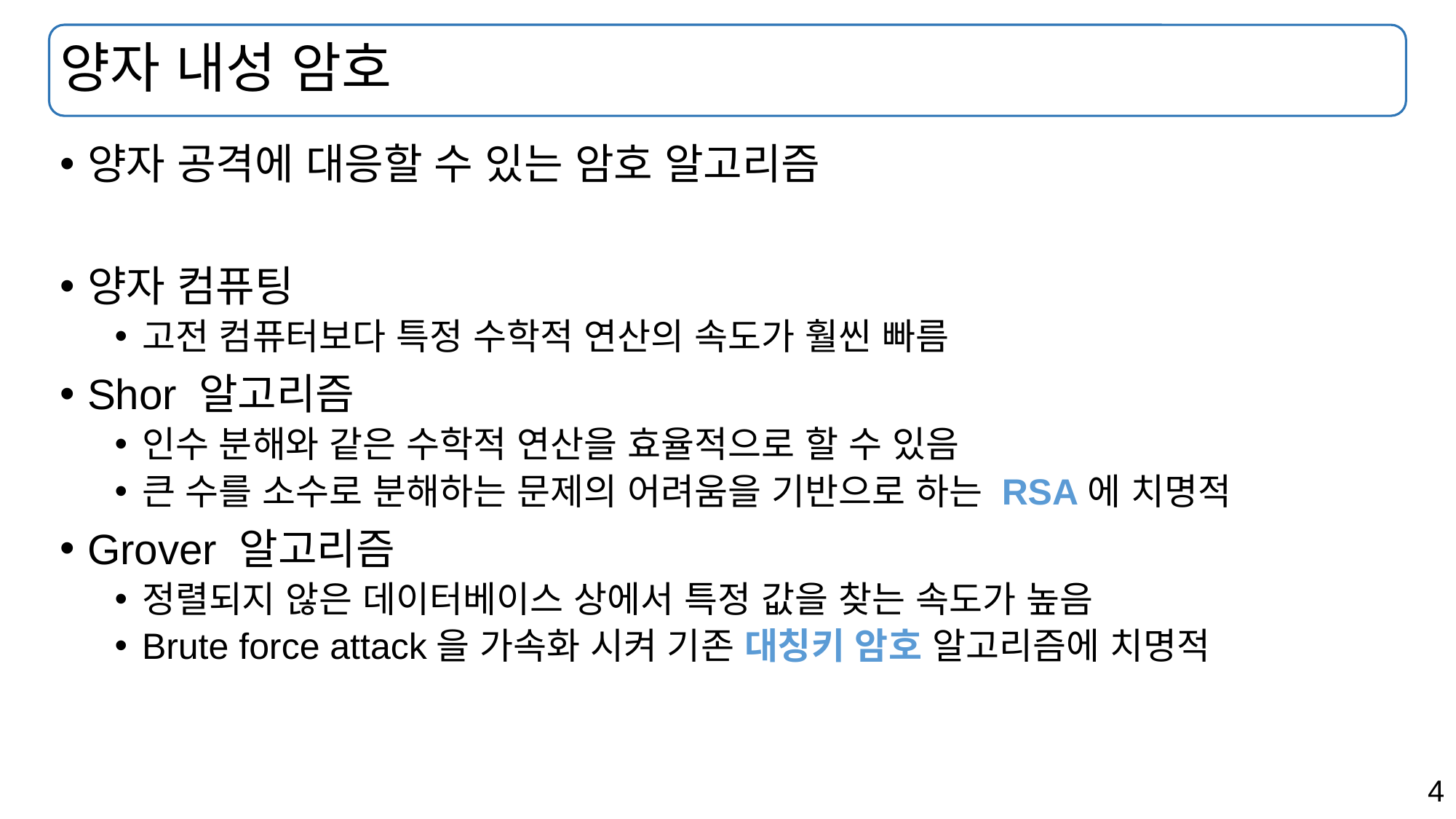

# 양자 내성 암호
양자 공격에 대응할 수 있는 암호 알고리즘

양자 컴퓨팅
고전 컴퓨터보다 특정 수학적 연산의 속도가 훨씬 빠름
Shor 알고리즘
인수 분해와 같은 수학적 연산을 효율적으로 할 수 있음
큰 수를 소수로 분해하는 문제의 어려움을 기반으로 하는 RSA에 치명적
Grover 알고리즘
정렬되지 않은 데이터베이스 상에서 특정 값을 찾는 속도가 높음
Brute force attack을 가속화 시켜 기존 대칭키 암호 알고리즘에 치명적